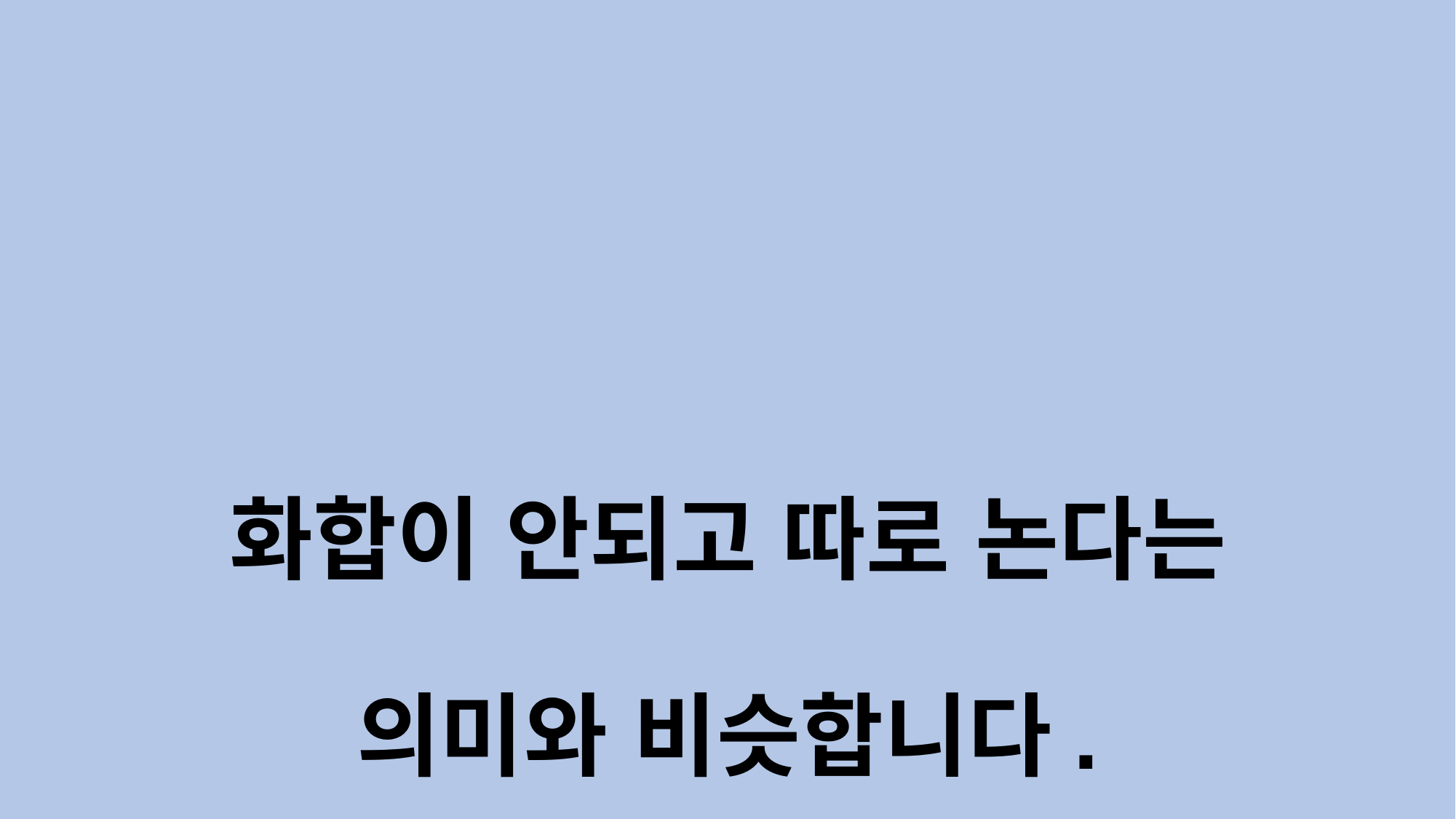

# 화합이 안되고 따로 논다는 의미와 비슷합니다.